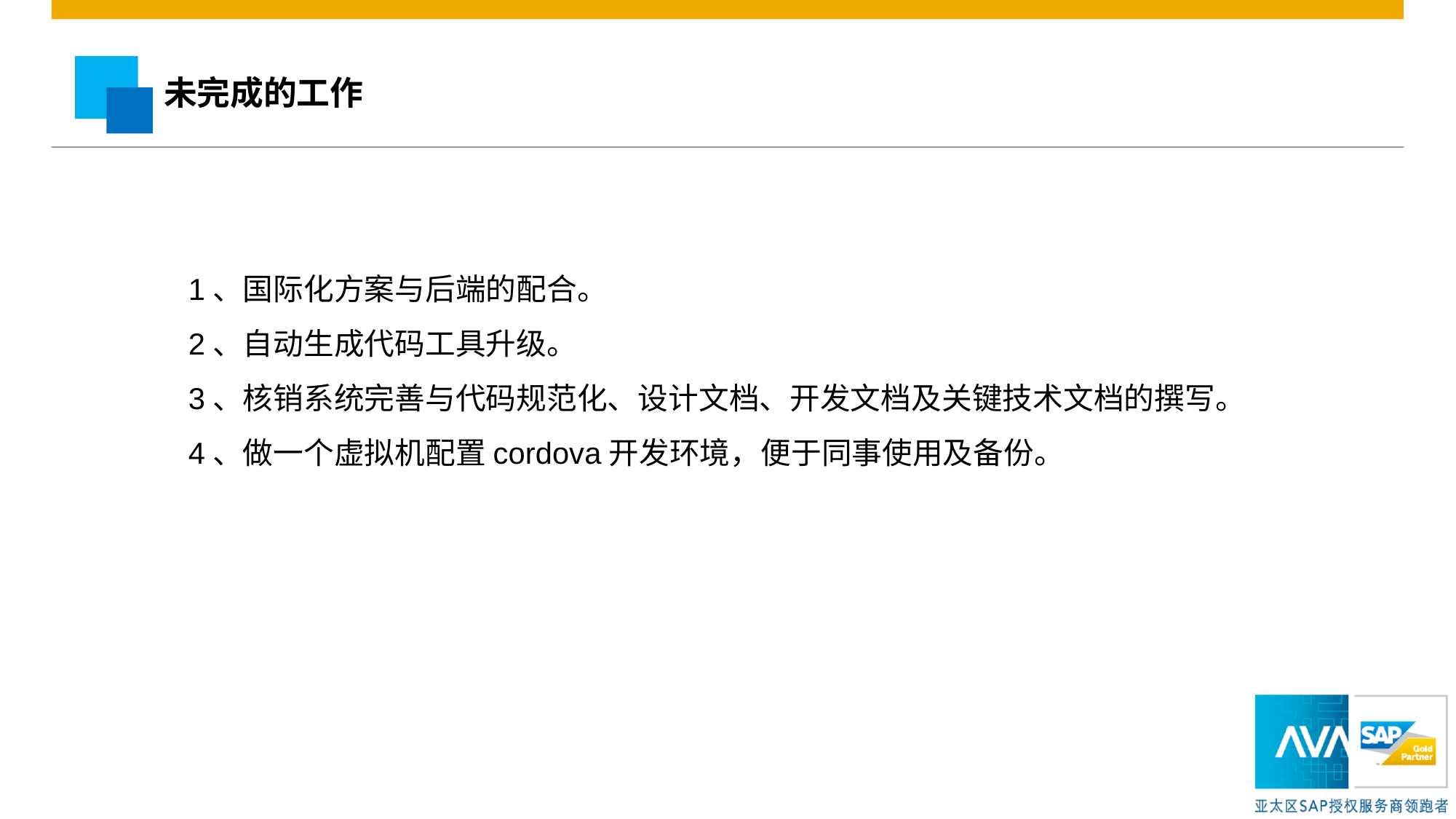

未完成的工作
1、国际化方案与后端的配合。
2、自动生成代码工具升级。
3、核销系统完善与代码规范化、设计文档、开发文档及关键技术文档的撰写。
4、做一个虚拟机配置cordova开发环境，便于同事使用及备份。